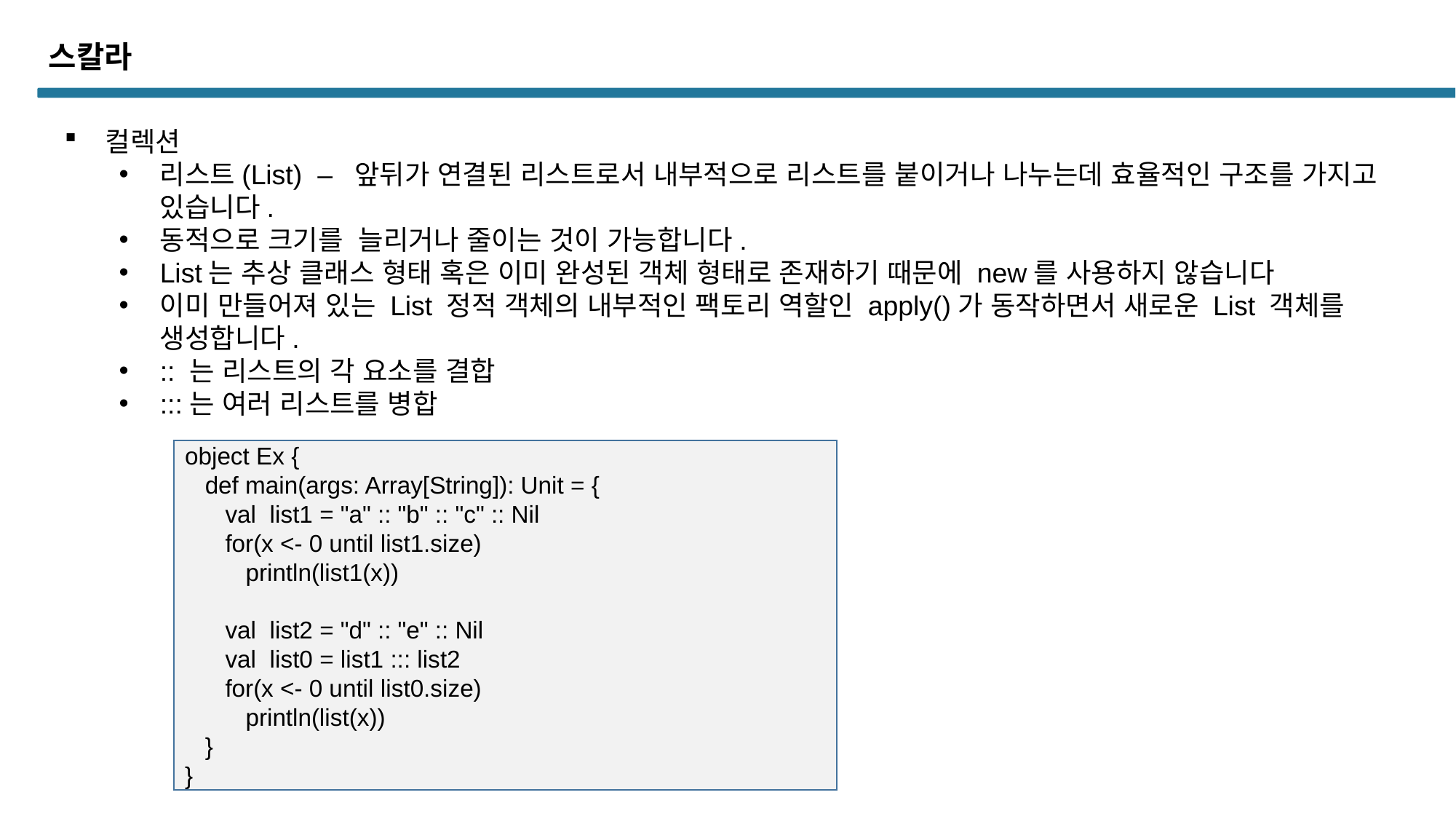

스칼라
컬렉션
리스트(List)  –  앞뒤가 연결된 리스트로서 내부적으로 리스트를 붙이거나 나누는데 효율적인 구조를 가지고 있습니다.
동적으로 크기를  늘리거나 줄이는 것이 가능합니다.
List는 추상 클래스 형태 혹은 이미 완성된 객체 형태로 존재하기 때문에 new를 사용하지 않습니다
이미 만들어져 있는 List 정적 객체의 내부적인 팩토리 역할인 apply()가 동작하면서 새로운 List 객체를 생성합니다.
:: 는 리스트의 각 요소를 결합
:::는 여러 리스트를 병합

object Ex {
   def main(args: Array[String]): Unit = {
      val  list1 = "a" :: "b" :: "c" :: Nil
      for(x <- 0 until list1.size)
         println(list1(x))

      val  list2 = "d" :: "e" :: Nil
      val  list0 = list1 ::: list2
      for(x <- 0 until list0.size)
         println(list(x))
   }
}